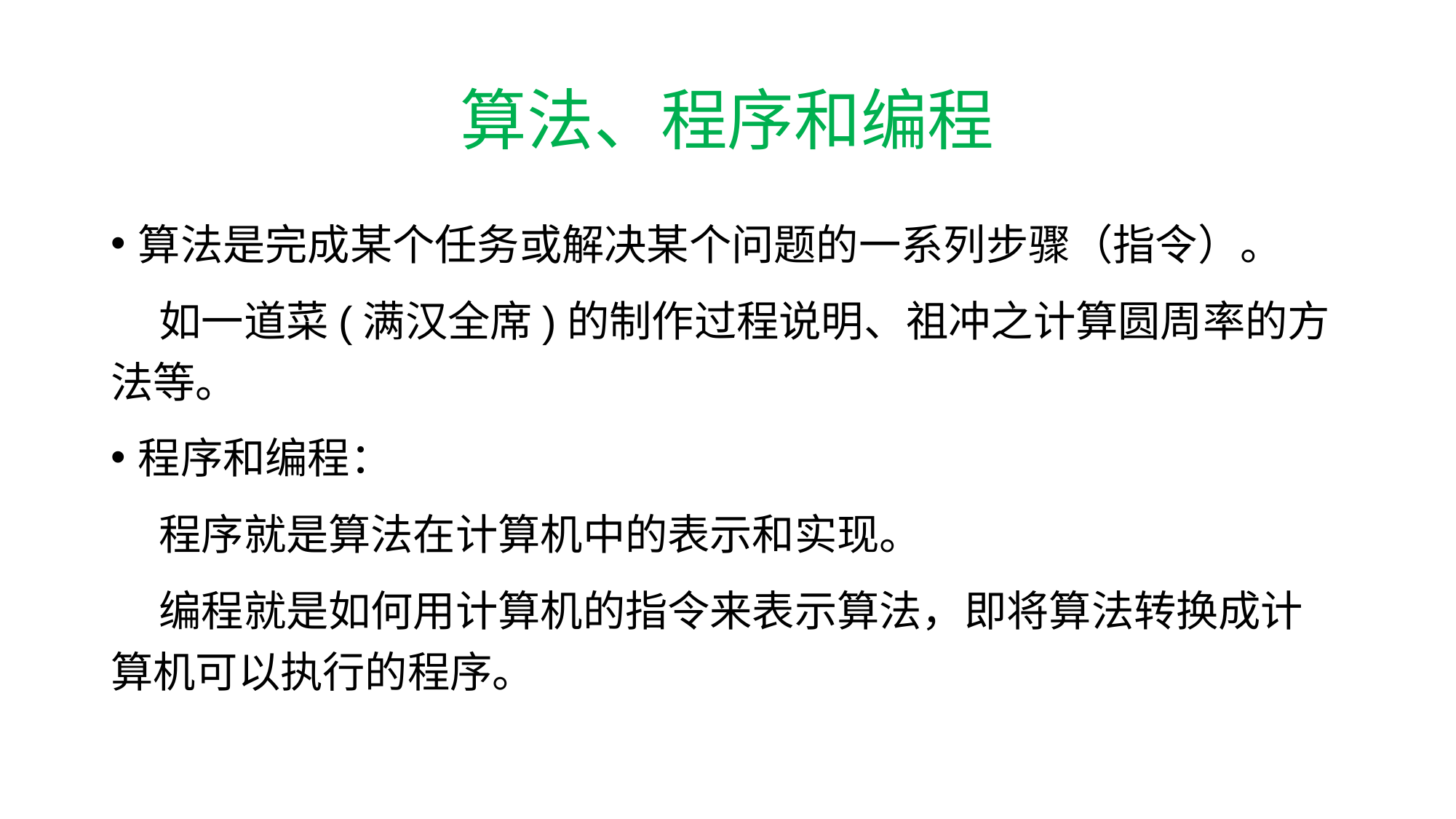

# 算法、程序和编程
算法是完成某个任务或解决某个问题的一系列步骤（指令）。
    如一道菜(满汉全席)的制作过程说明、祖冲之计算圆周率的方法等。
程序和编程：
    程序就是算法在计算机中的表示和实现。
    编程就是如何用计算机的指令来表示算法，即将算法转换成计算机可以执行的程序。